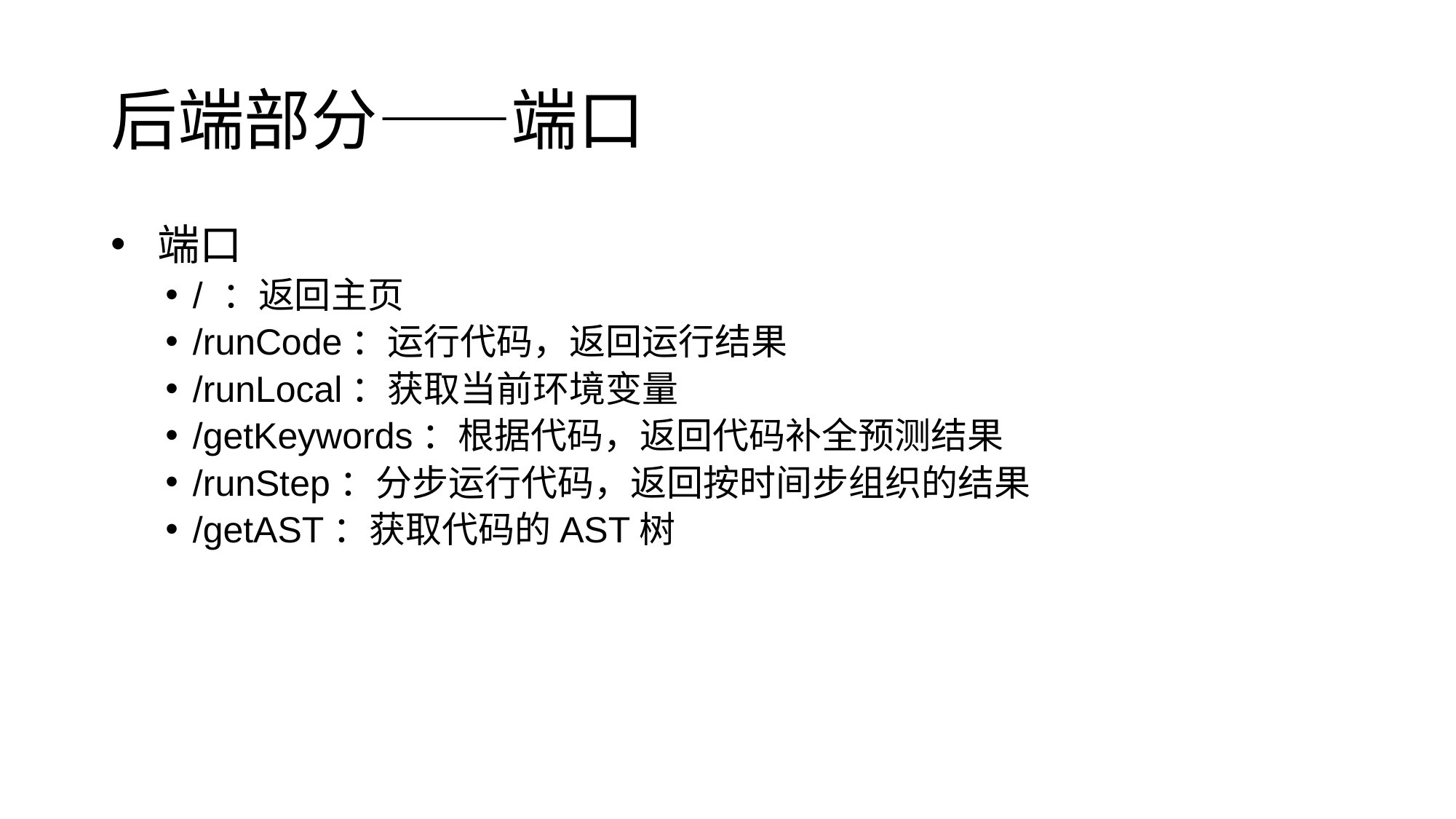

# 后端部分——端口
 端口
/ ：返回主页
/runCode：运行代码，返回运行结果
/runLocal：获取当前环境变量
/getKeywords：根据代码，返回代码补全预测结果
/runStep：分步运行代码，返回按时间步组织的结果
/getAST：获取代码的AST树